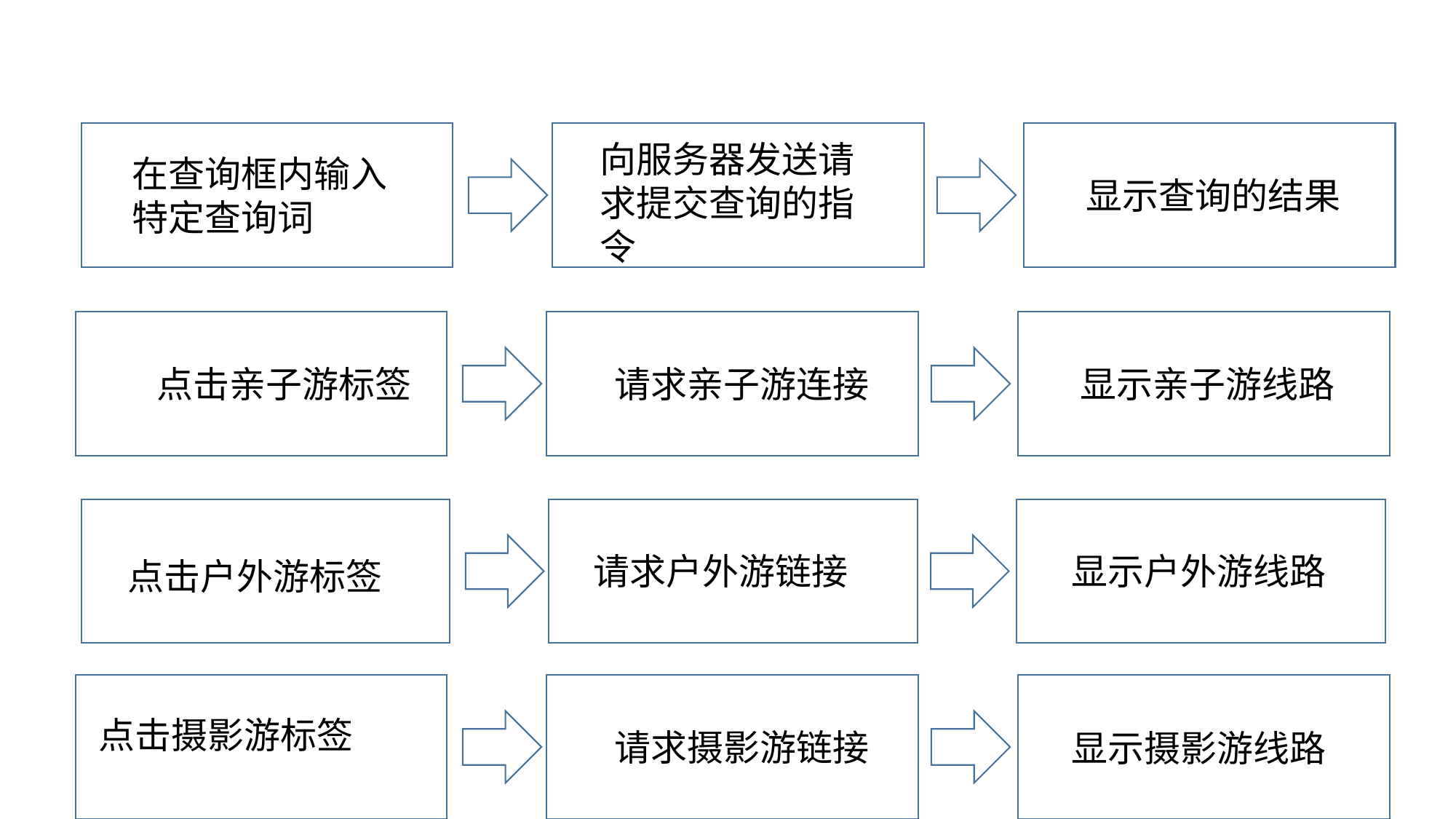

向服务器发送请求提交查询的指令
在查询框内输入特定查询词

显示查询的结果

点击亲子游标签
请求亲子游连接
显示亲子游线路

请求户外游链接
显示户外游线路
点击户外游标签

点击摄影游标签

请求摄影游链接
显示摄影游线路